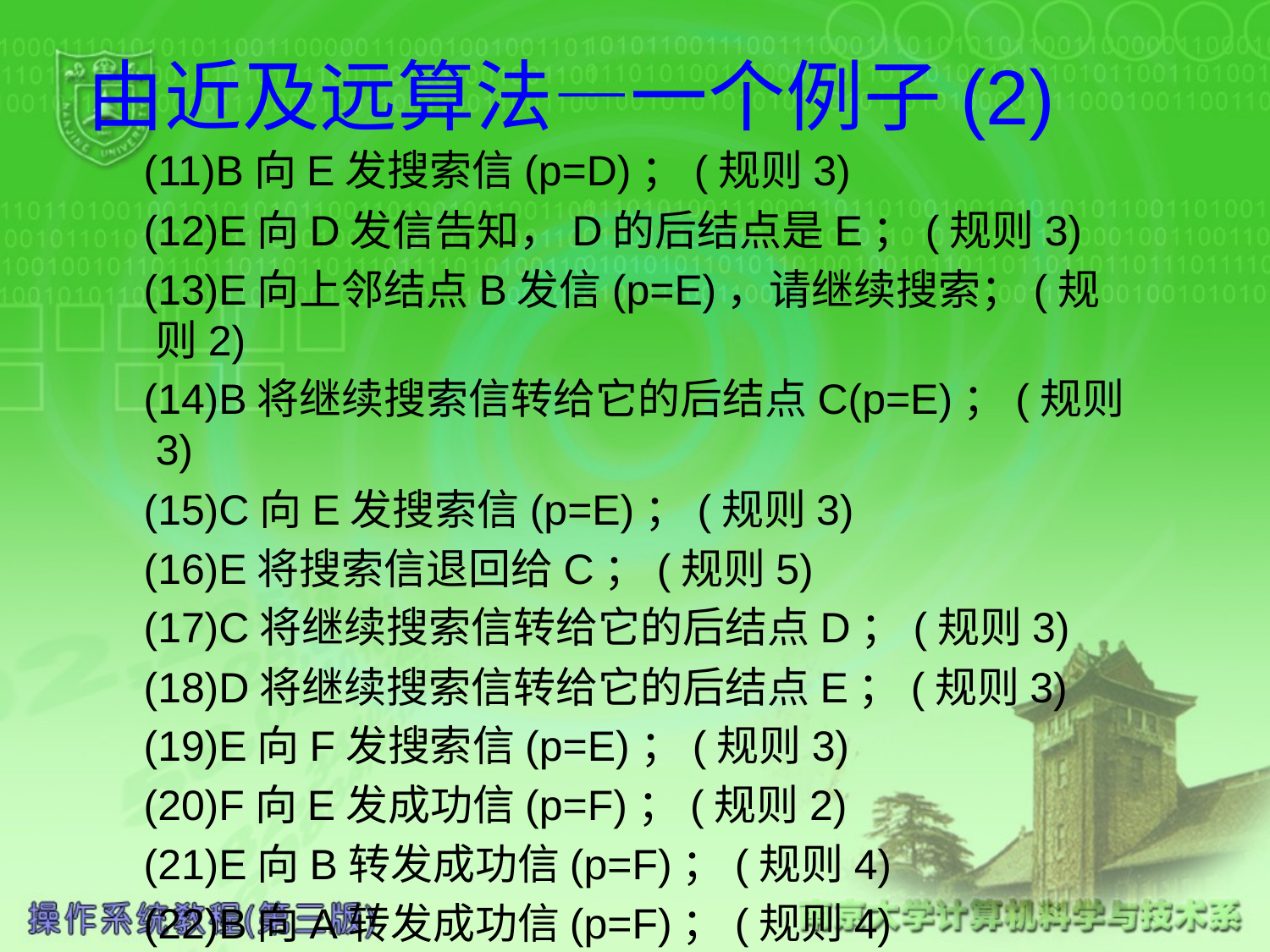

# 由近及远算法—一个例子(2)
   (11)B向E发搜索信(p=D)；(规则3)
   (12)E向D发信告知，D的后结点是E；(规则3)
   (13)E向上邻结点B发信(p=E)，请继续搜索；(规则2)
   (14)B将继续搜索信转给它的后结点C(p=E)；(规则3)
   (15)C向E发搜索信(p=E)；(规则3)
   (16)E将搜索信退回给C；(规则5)
   (17)C将继续搜索信转给它的后结点D；(规则3)
   (18)D将继续搜索信转给它的后结点E；(规则3)
   (19)E向F发搜索信(p=E)；(规则3)
   (20)F向E发成功信(p=F)；(规则2)
   (21)E向B转发成功信(p=F)；(规则4)
   (22)B向A转发成功信(p=F)；(规则4)
   (23)A收到来自F的成功信(p=F)；(规则4)